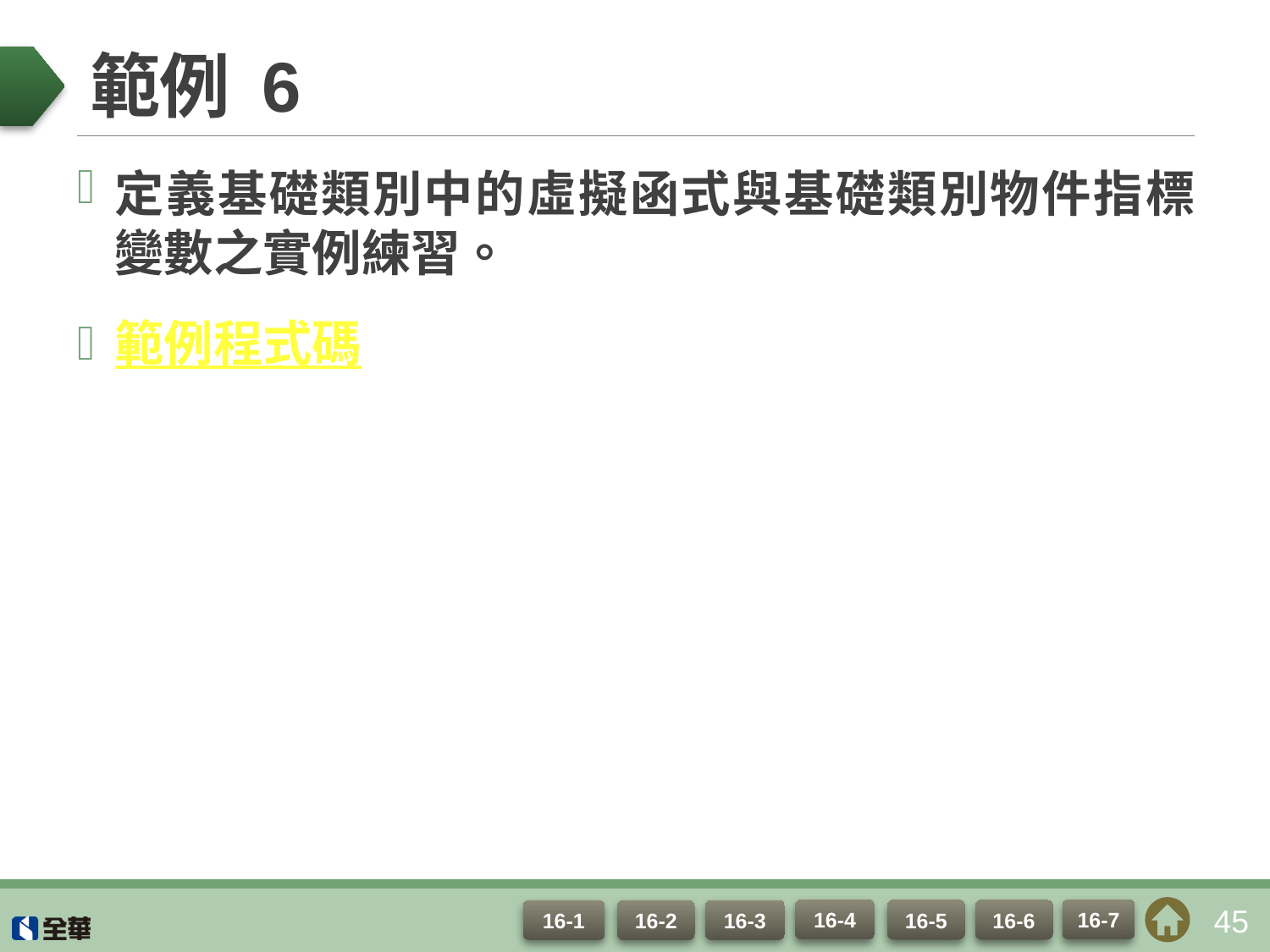

# 範例 6
定義基礎類別中的虛擬函式與基礎類別物件指標變數之實例練習。
範例程式碼

45